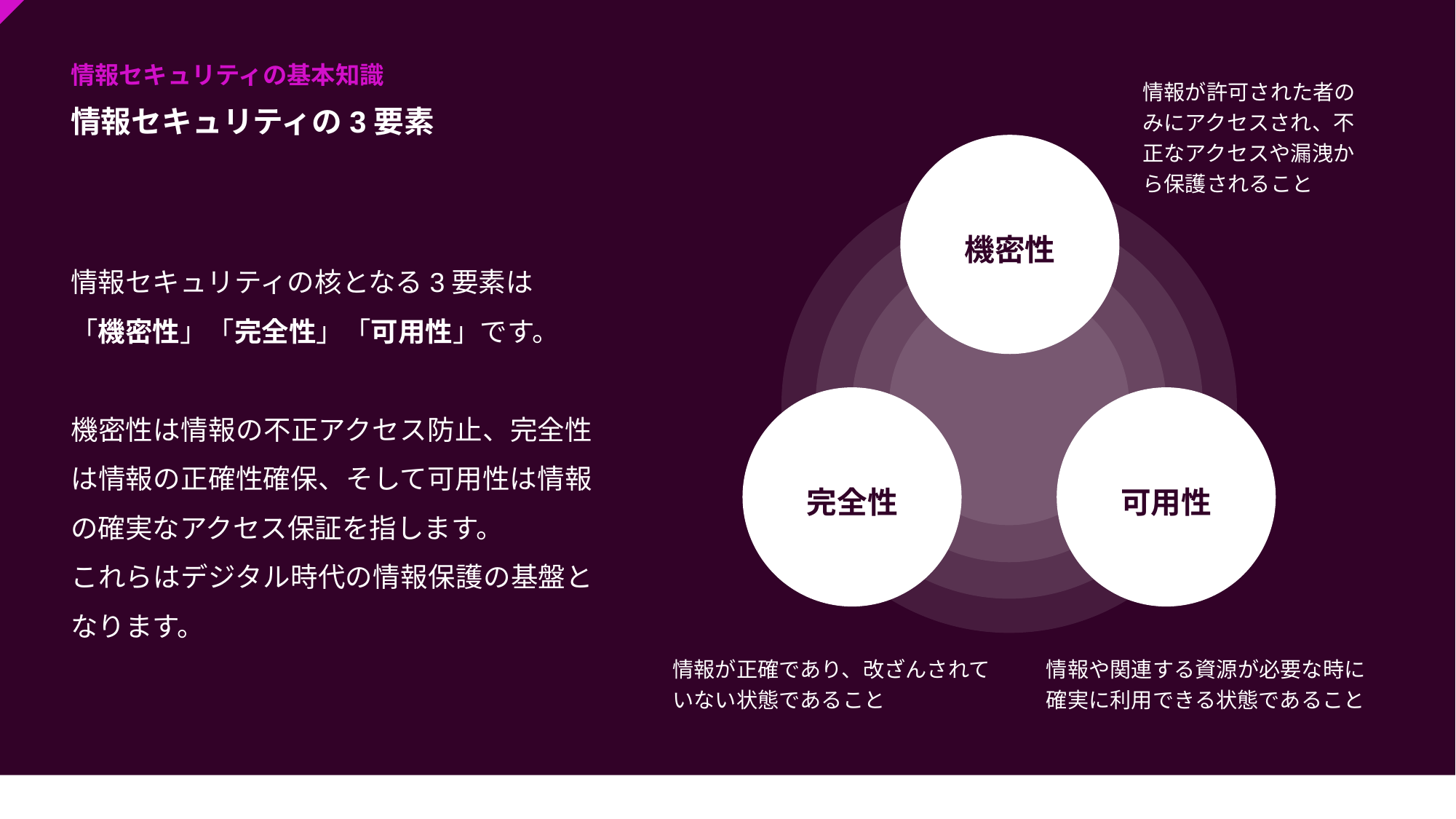

情報セキュリティの基本知識
情報が許可された者のみにアクセスされ、不正なアクセスや漏洩から保護されること
情報セキュリティの3要素

機密性
情報セキュリティの核となる3要素は
「機密性」「完全性」「可用性」です。

機密性は情報の不正アクセス防止、完全性は情報の正確性確保、そして可用性は情報の確実なアクセス保証を指します。
これらはデジタル時代の情報保護の基盤となります。

完全性
可用性
情報が正確であり、改ざんされていない状態であること
情報や関連する資源が必要な時に確実に利用できる状態であること